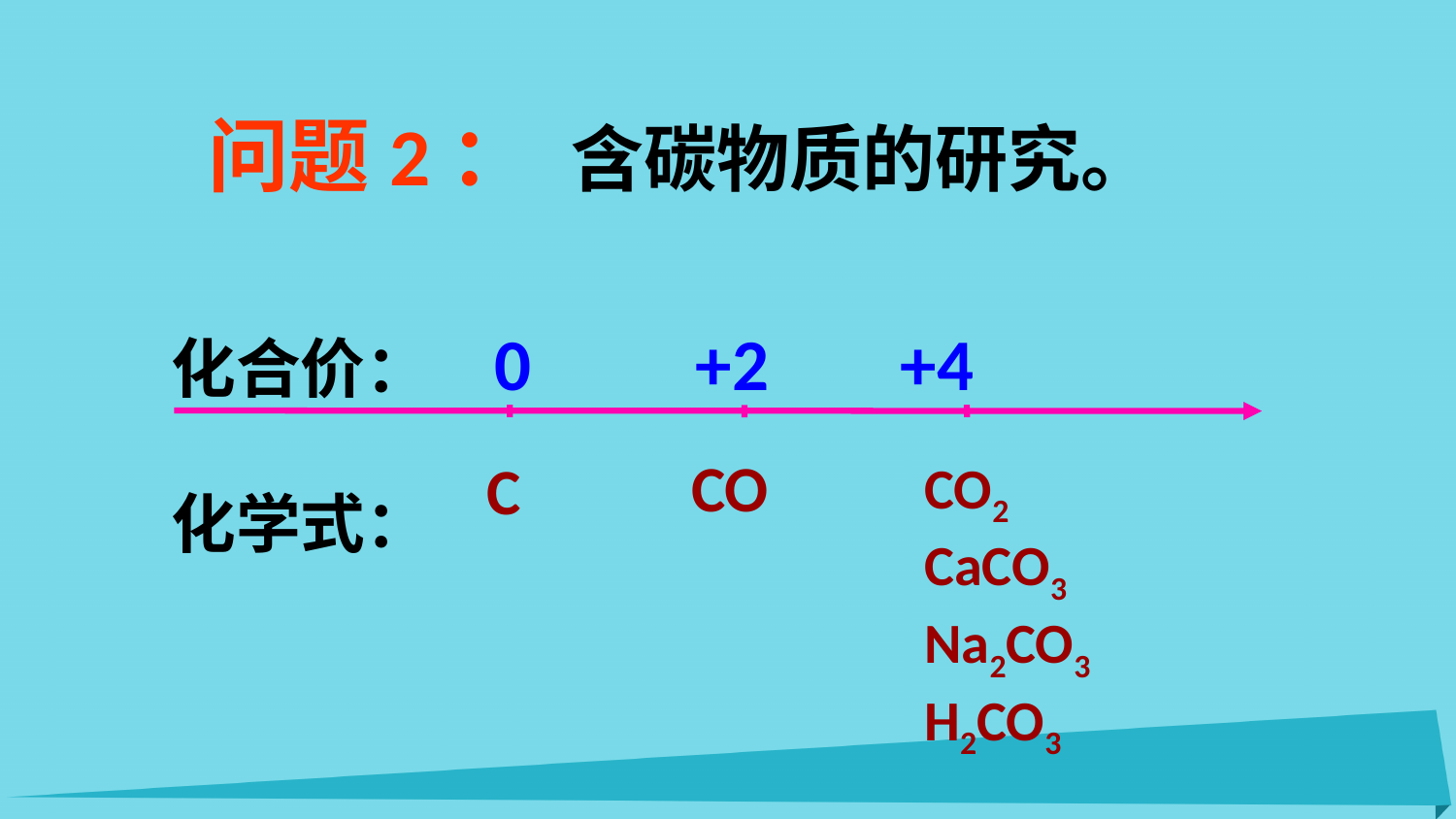

问题2：  含碳物质的研究。
0          +2        +4
化合价：

化学式：

CO
  C
CO2
CaCO3
Na2CO3
H2CO3